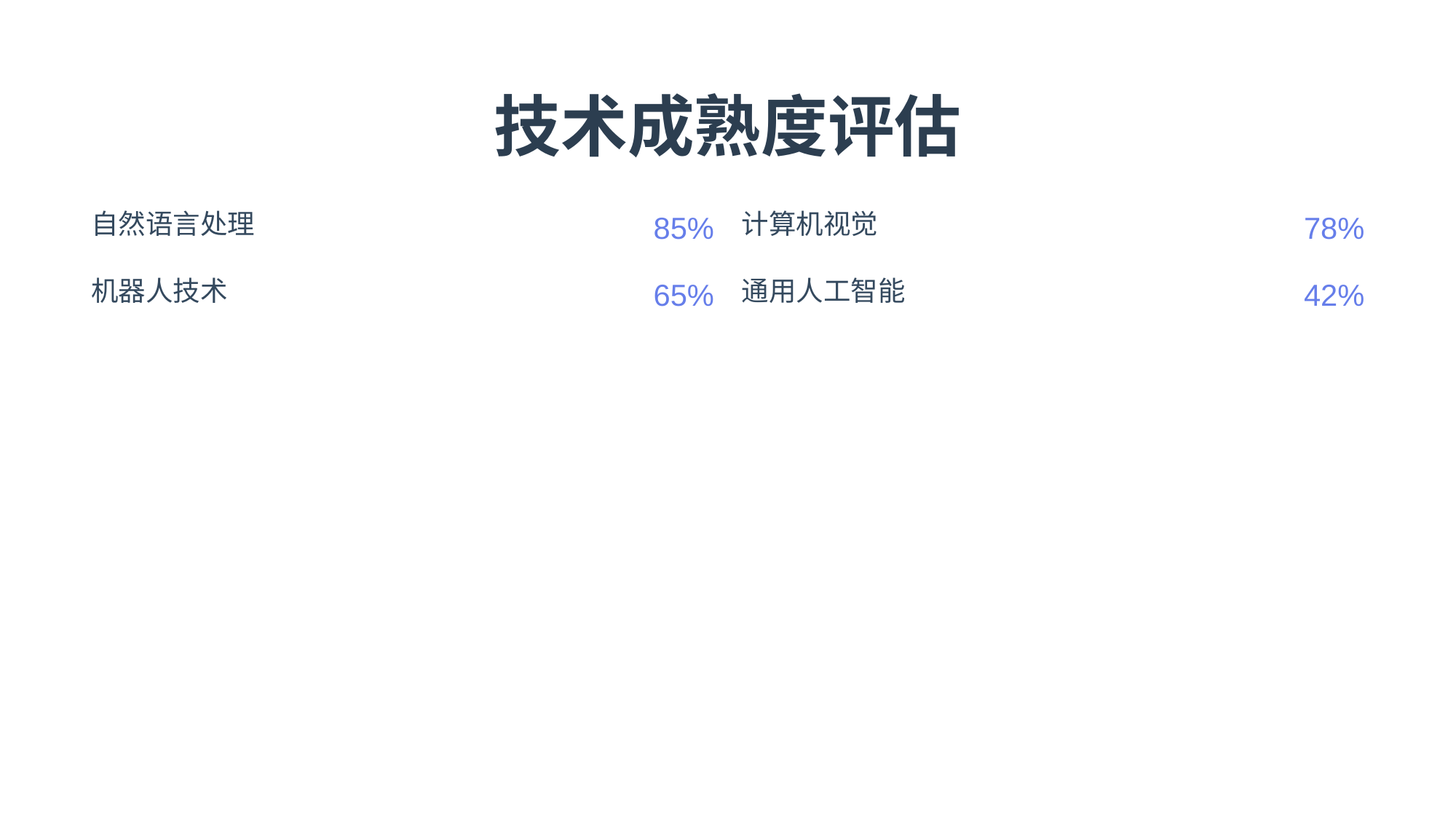

技术成熟度评估
自然语言处理
85%
计算机视觉
78%
机器人技术
65%
通用人工智能
42%